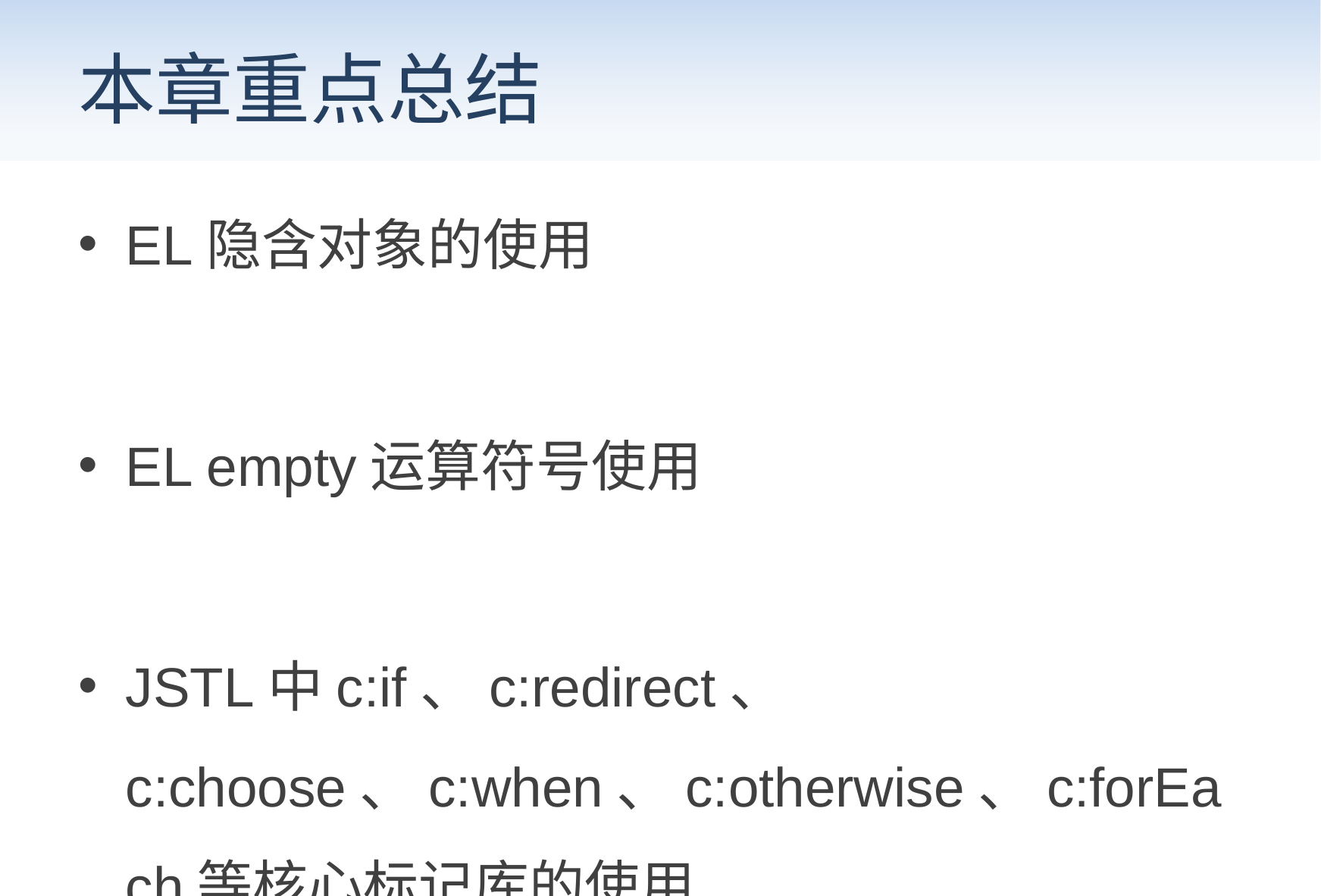

# 本章重点总结
EL隐含对象的使用

EL empty运算符号使用

JSTL中c:if、c:redirect、 c:choose、c:when、c:otherwise、c:forEach等核心标记库的使用